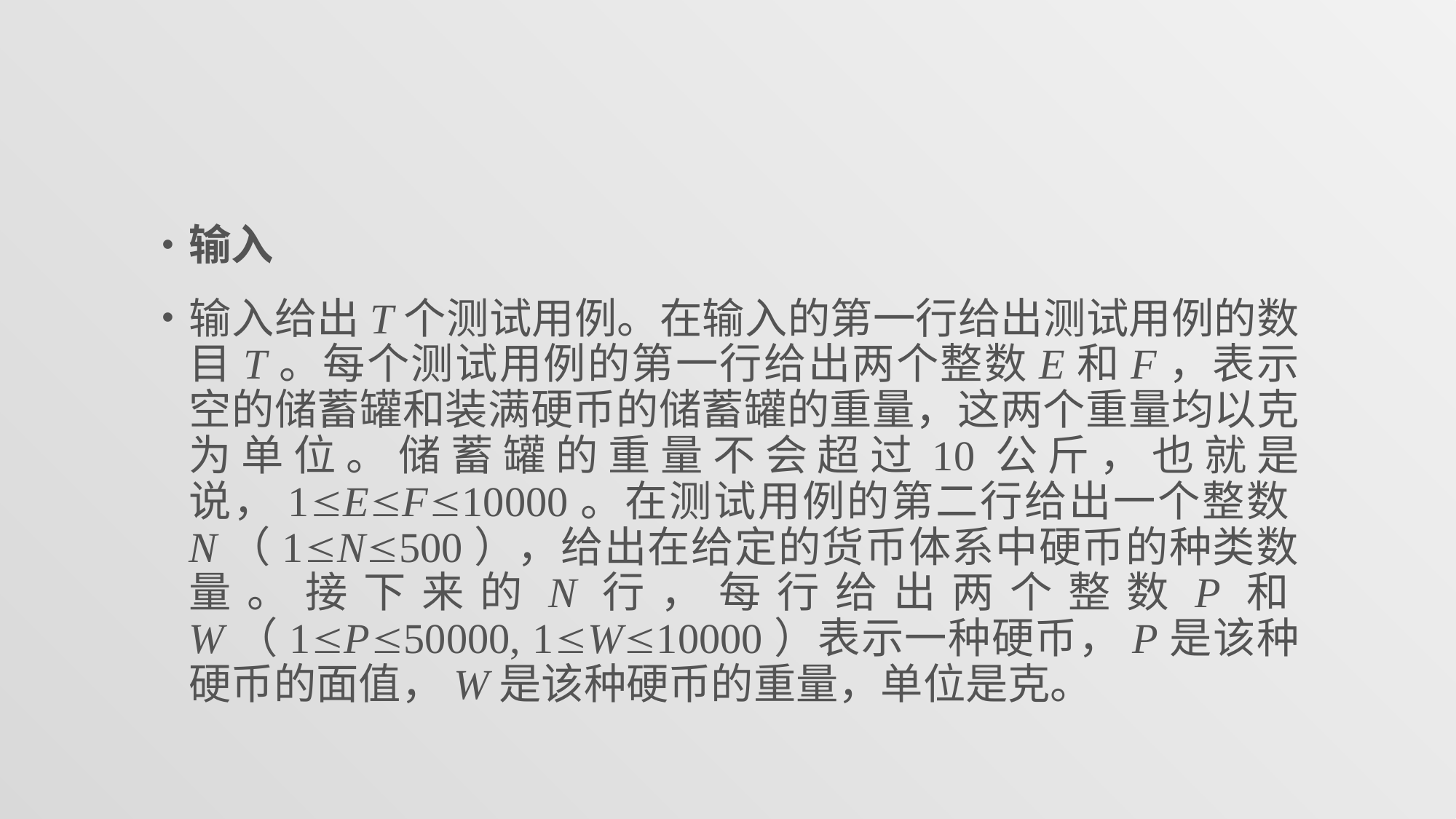

#
输入
输入给出T个测试用例。在输入的第一行给出测试用例的数目T。每个测试用例的第一行给出两个整数E和F，表示空的储蓄罐和装满硬币的储蓄罐的重量，这两个重量均以克为单位。储蓄罐的重量不会超过10公斤，也就是说，1≤E≤F≤10000。在测试用例的第二行给出一个整数N（1≤N≤500），给出在给定的货币体系中硬币的种类数量。接下来的N行，每行给出两个整数P和W（1≤P≤50000, 1≤W≤10000）表示一种硬币，P是该种硬币的面值，W是该种硬币的重量，单位是克。